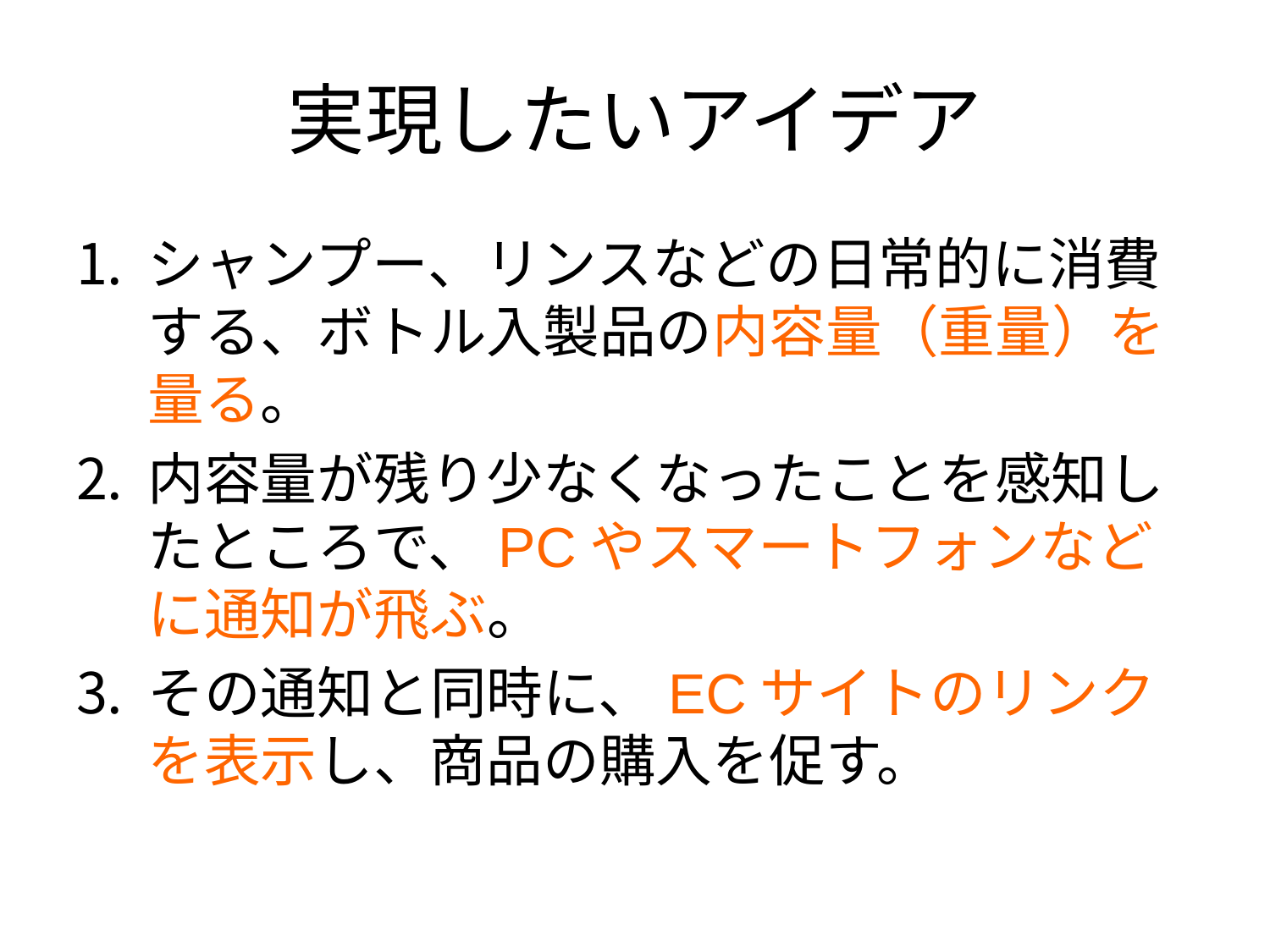

# 実現したいアイデア
シャンプー、リンスなどの日常的に消費する、ボトル入製品の内容量（重量）を量る。
内容量が残り少なくなったことを感知したところで、PCやスマートフォンなどに通知が飛ぶ。
その通知と同時に、ECサイトのリンクを表示し、商品の購入を促す。